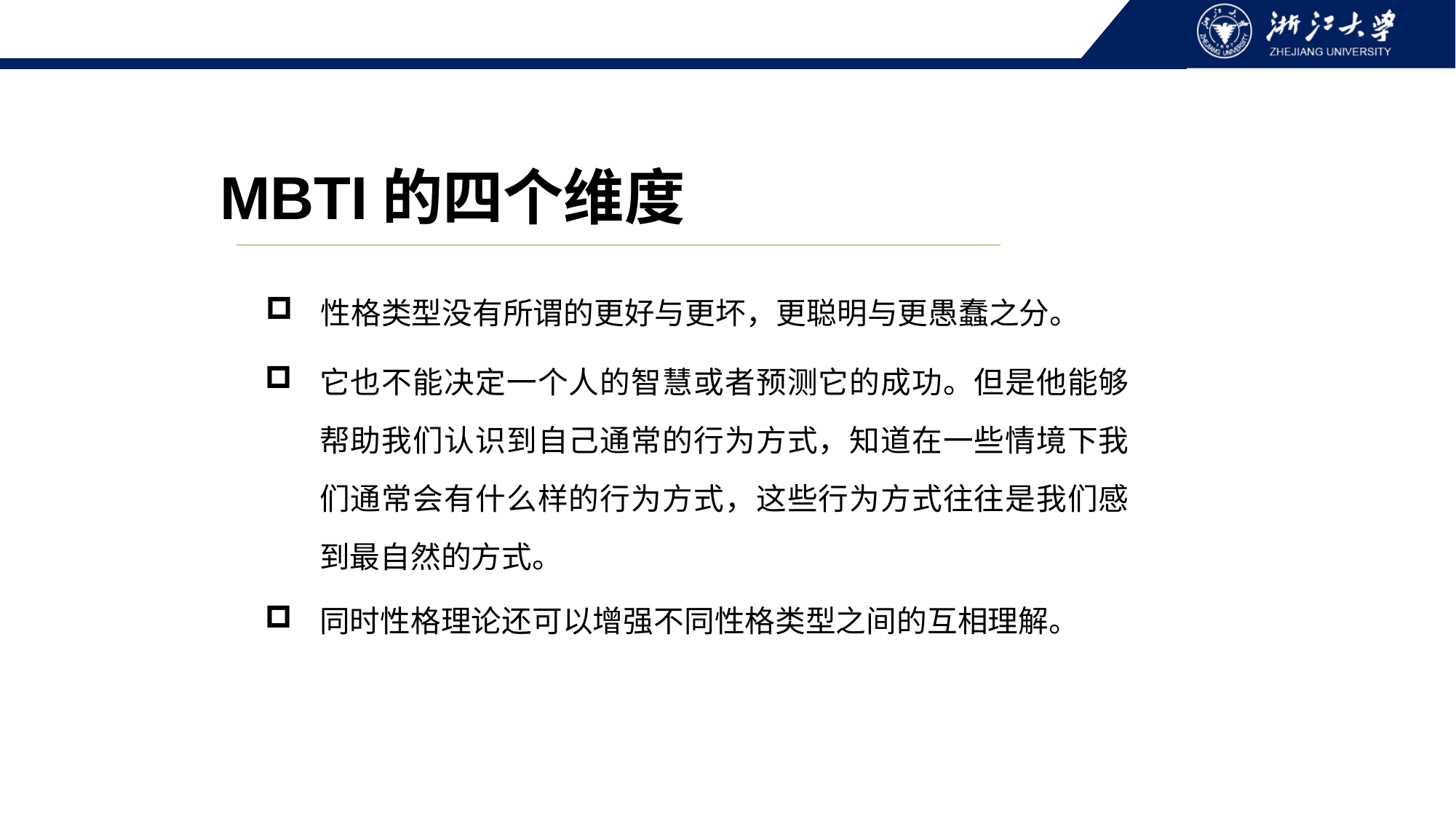

MBTI的四个维度
 性格类型没有所谓的更好与更坏，更聪明与更愚蠢之分。
它也不能决定一个人的智慧或者预测它的成功。但是他能够帮助我们认识到自己通常的行为方式，知道在一些情境下我们通常会有什么样的行为方式，这些行为方式往往是我们感到最自然的方式。
同时性格理论还可以增强不同性格类型之间的互相理解。